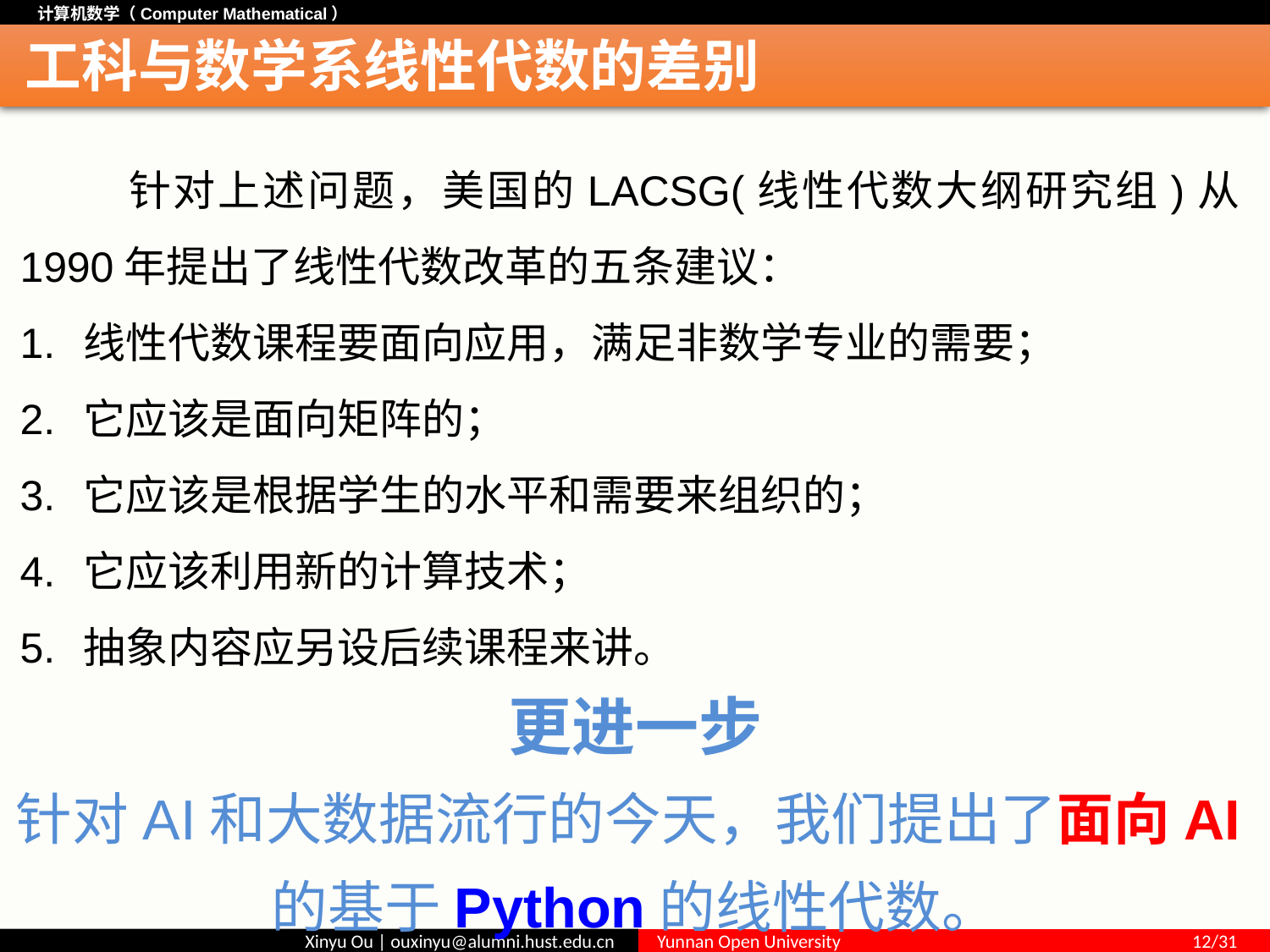

# 工科与数学系线性代数的差别
        针对上述问题，美国的LACSG(线性代数大纲研究组)从1990年提出了线性代数改革的五条建议：
线性代数课程要面向应用，满足非数学专业的需要；
它应该是面向矩阵的；
它应该是根据学生的水平和需要来组织的；
它应该利用新的计算技术；
抽象内容应另设后续课程来讲。
更进一步
针对AI和大数据流行的今天，我们提出了面向AI的基于Python的线性代数。